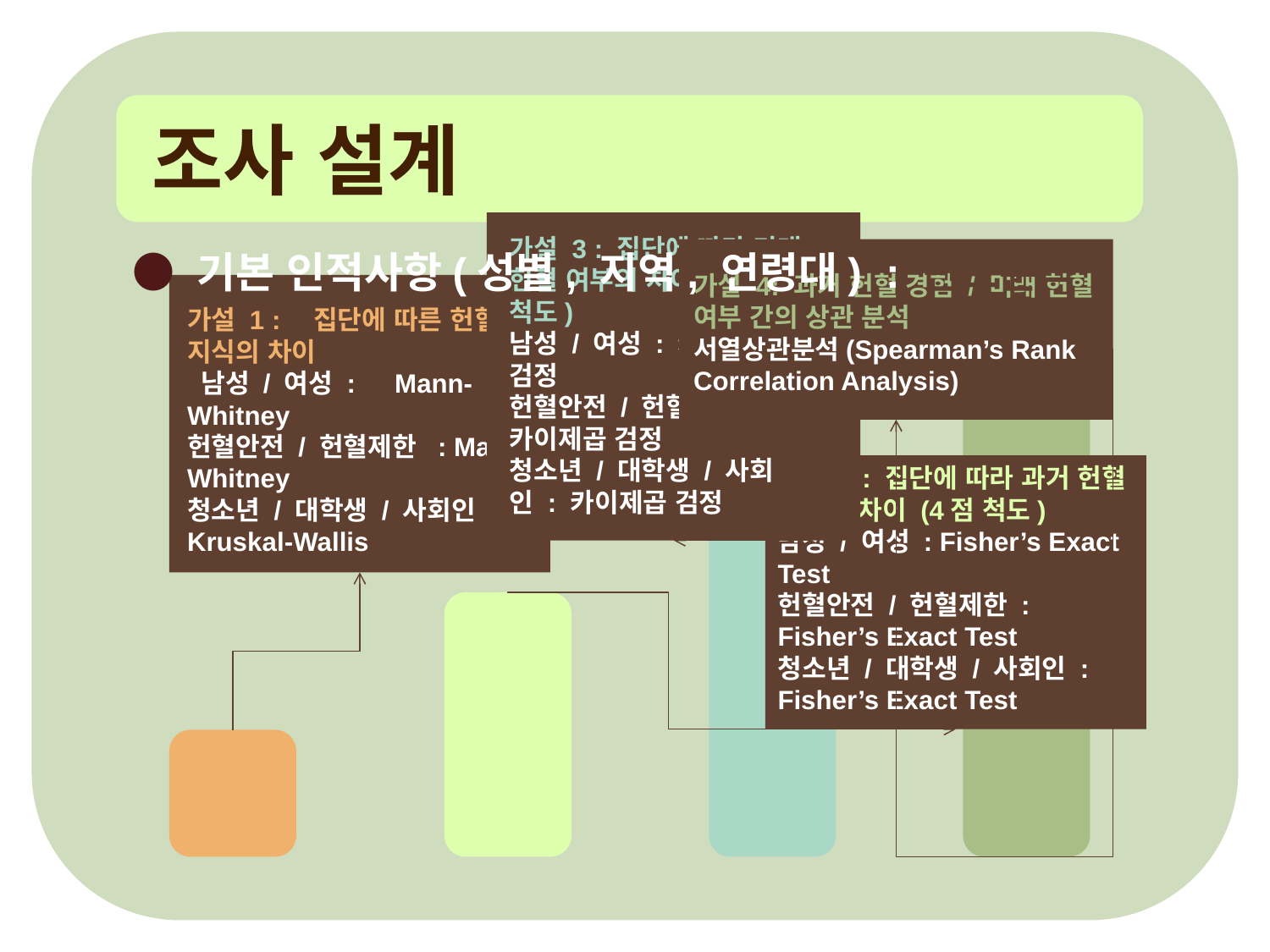

조사 설계

가설 3 : 집단에 따라 미래 헌혈 여부의 차이 (2점 척도)
남성 / 여성 : 카이제곱 검정
헌혈안전 / 헌혈제한 : 카이제곱 검정
청소년 / 대학생 / 사회인 : 카이제곱 검정

가설 4: 과거 헌혈 경험 / 미래 헌혈 여부 간의 상관 분석
서열상관분석(Spearman’s Rank Correlation Analysis)
● 기본 인적사항(성별, 지역, 연령대)  : 빈도분석

가설 1 :　집단에 따른 헌혈 지식의 차이
 남성 / 여성 :　Mann-Whitney
헌혈안전 / 헌혈제한  : Mann-Whitney
청소년 / 대학생 / 사회인 : Kruskal-Wallis

가설 2 : 집단에 따라 과거 헌혈 경험의 차이 (4점 척도)
남성 / 여성 : Fisher’s Exact Test
헌혈안전 / 헌혈제한 : Fisher’s Exact Test
청소년 / 대학생 / 사회인 : Fisher’s Exact Test